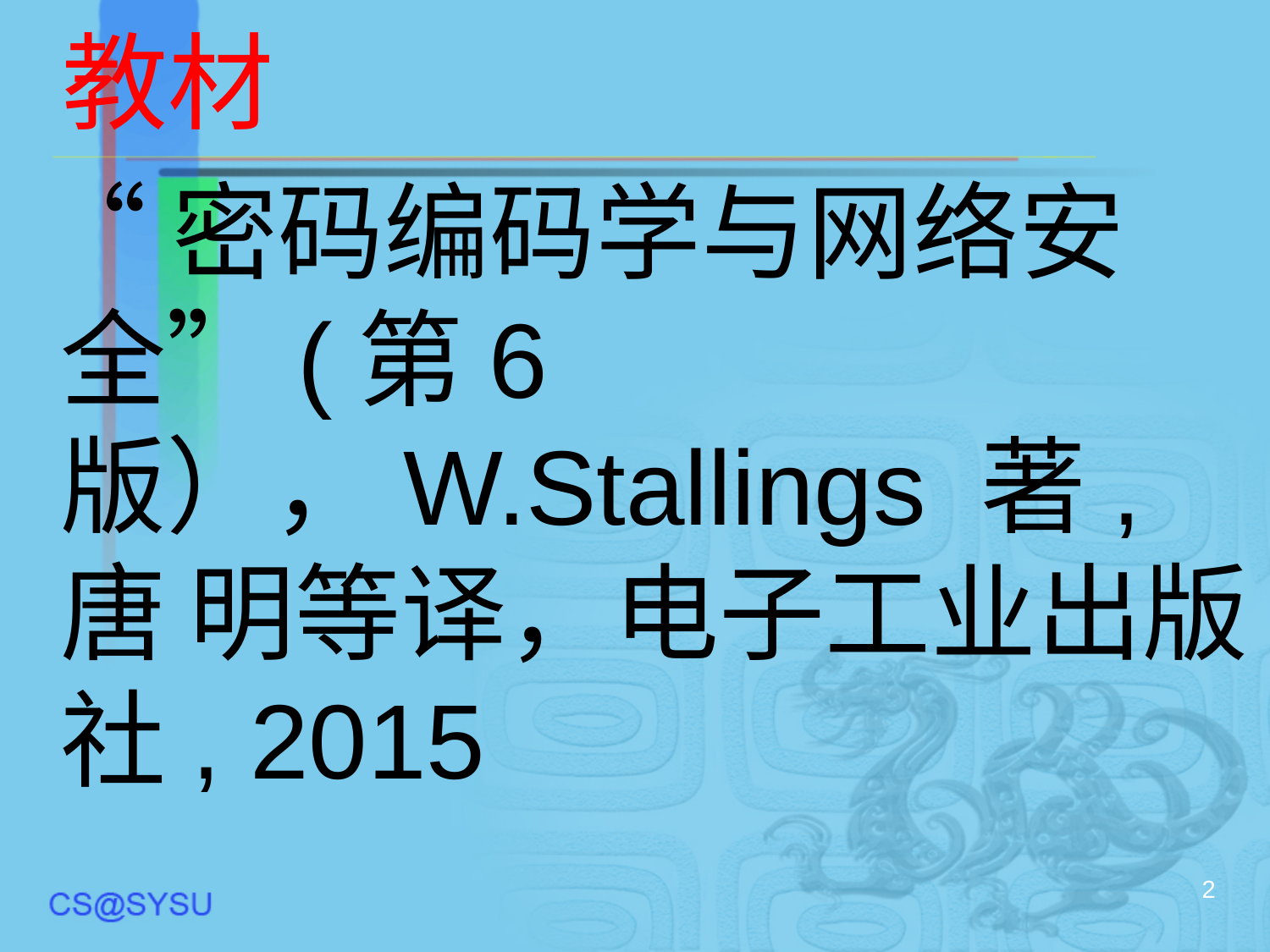

# 教材
  “密码编码学与网络安全”(第6版），W.Stallings 著, 唐 明等译，电子工业出版社, 2015

2